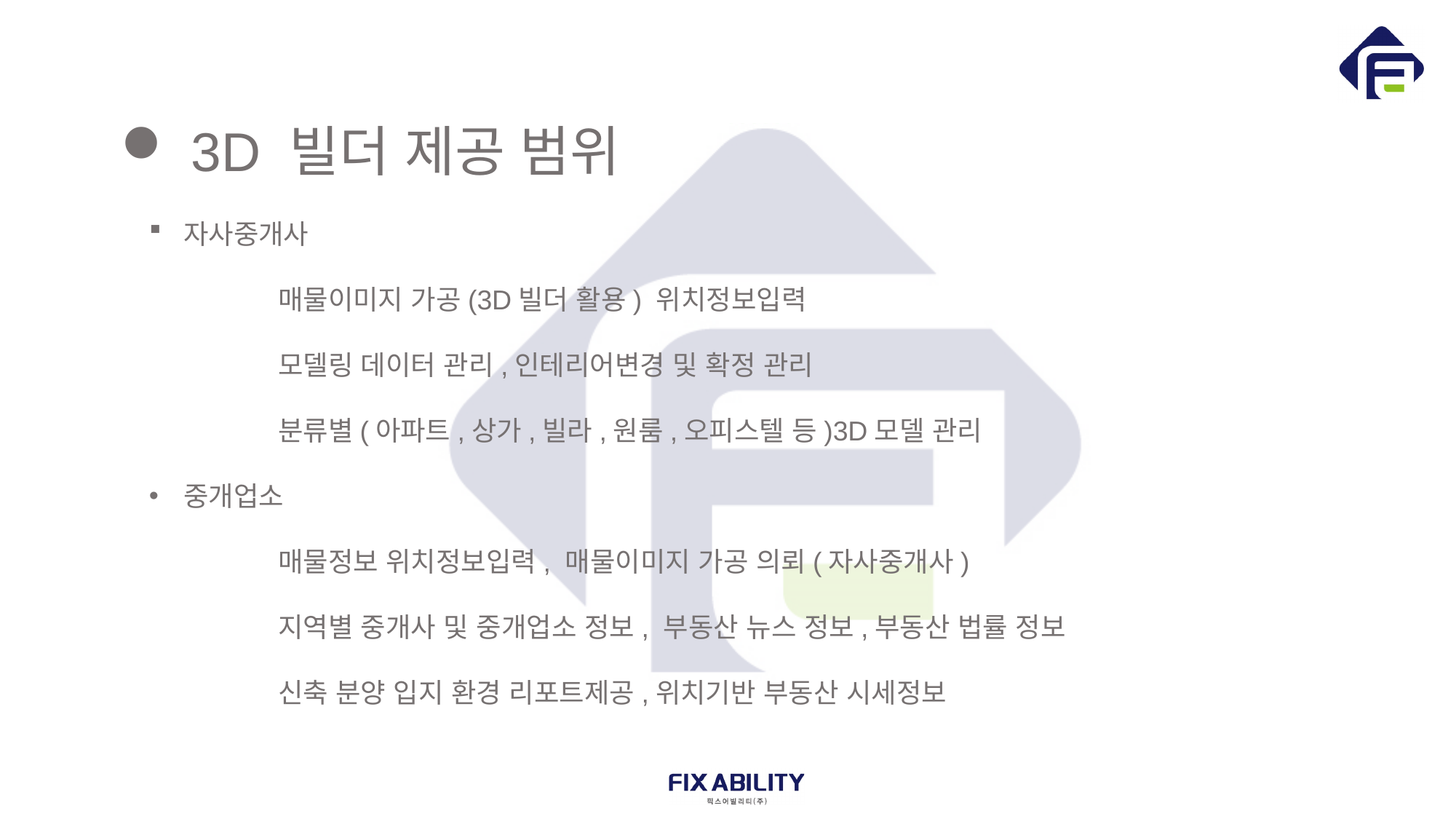

3D 빌더 제공 범위
자사중개사

                매물이미지 가공(3D빌더 활용) 위치정보입력

                모델링 데이터 관리,인테리어변경 및 확정 관리

                분류별(아파트,상가,빌라,원룸,오피스텔 등)3D모델 관리

중개업소

                매물정보 위치정보입력, 매물이미지 가공 의뢰(자사중개사)

                지역별 중개사 및 중개업소 정보, 부동산 뉴스 정보,부동산 법률 정보

                신축 분양 입지 환경 리포트제공,위치기반 부동산 시세정보